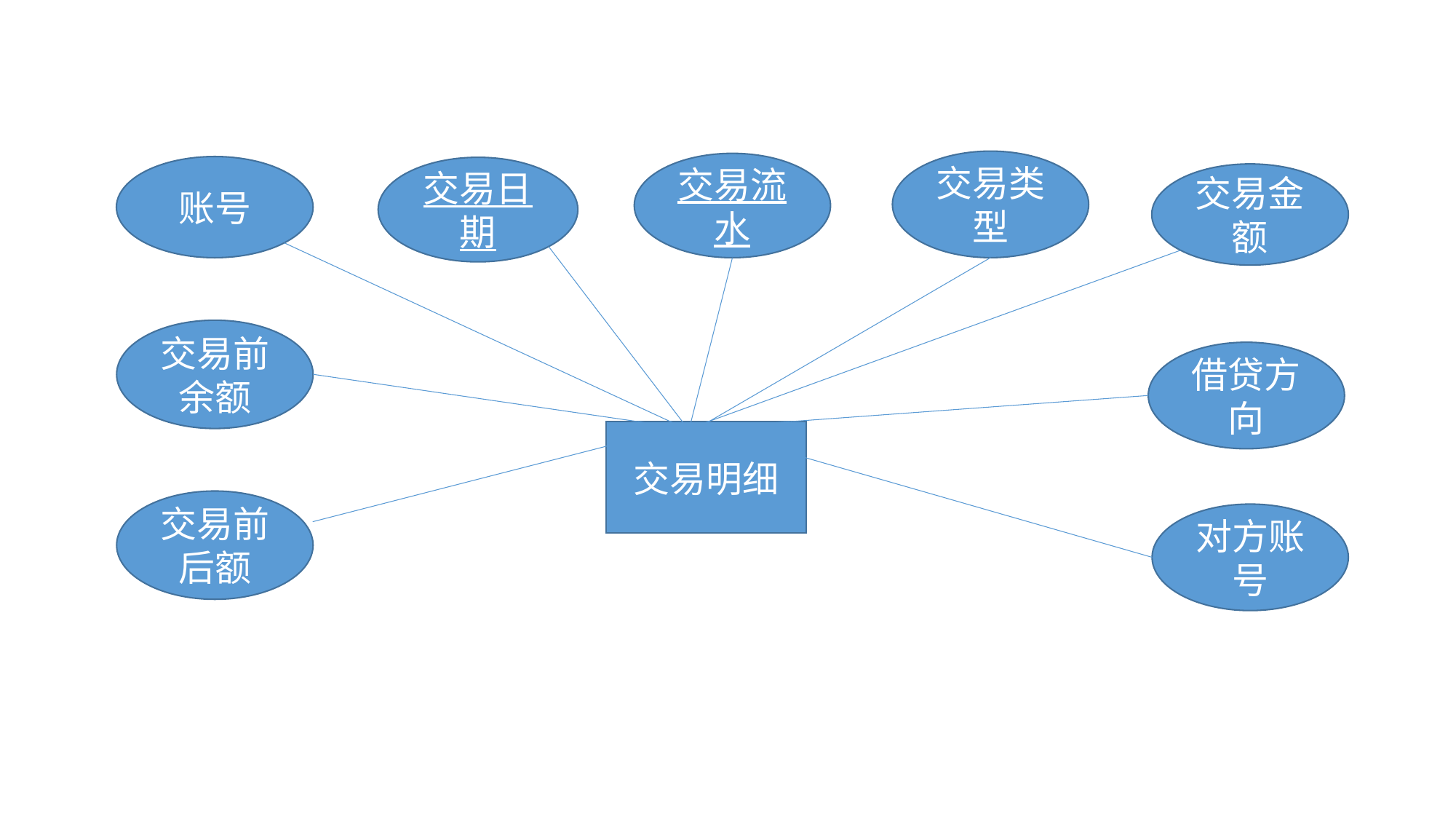

交易类型
交易流水
账号
交易日期
交易金额
交易前余额
借贷方向
交易明细
交易前后额
对方账号